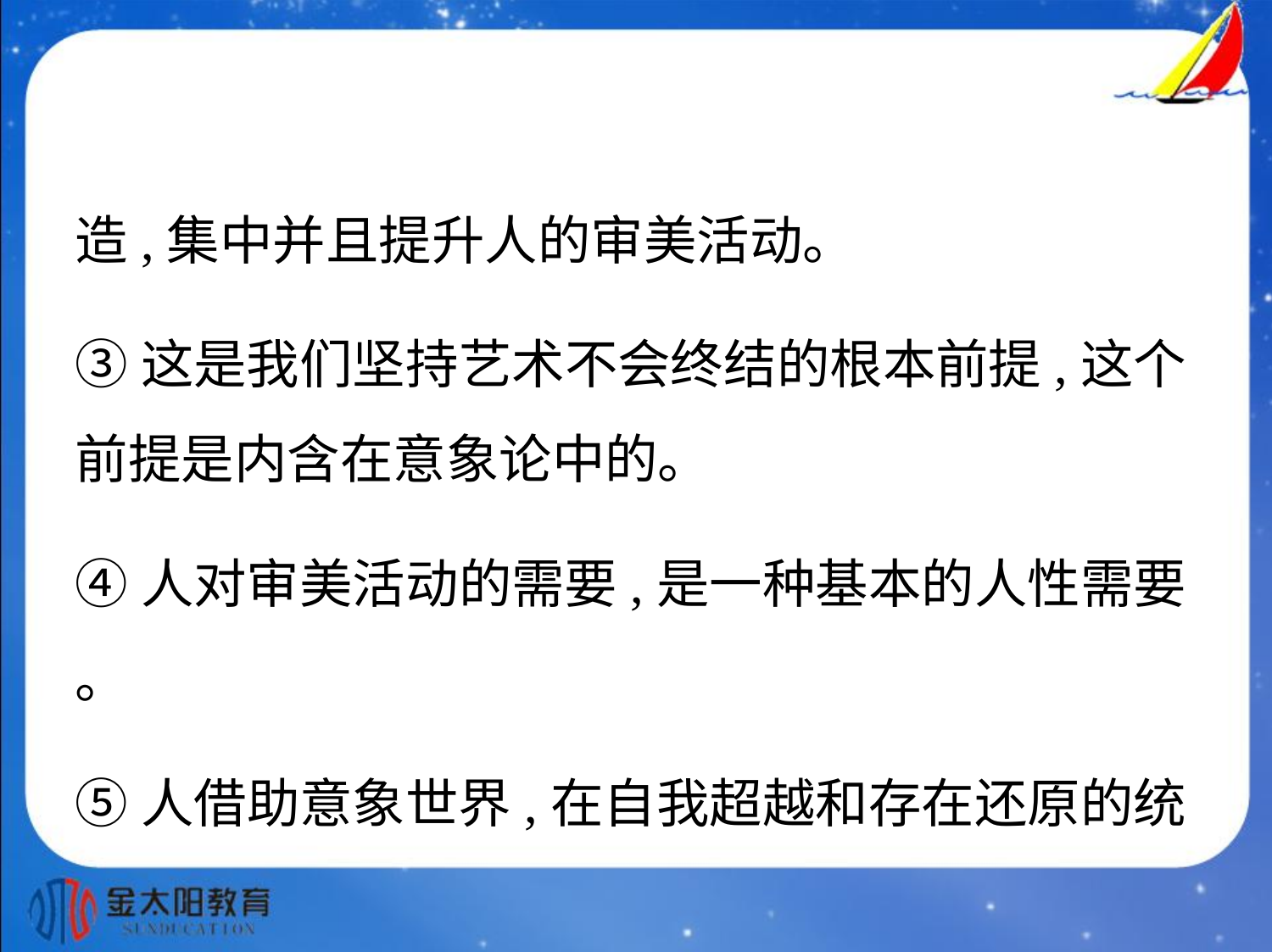

造,集中并且提升人的审美活动。
③这是我们坚持艺术不会终结的根本前提,这个
前提是内含在意象论中的。
④人对审美活动的需要,是一种基本的人性需要
。
⑤人借助意象世界,在自我超越和存在还原的统